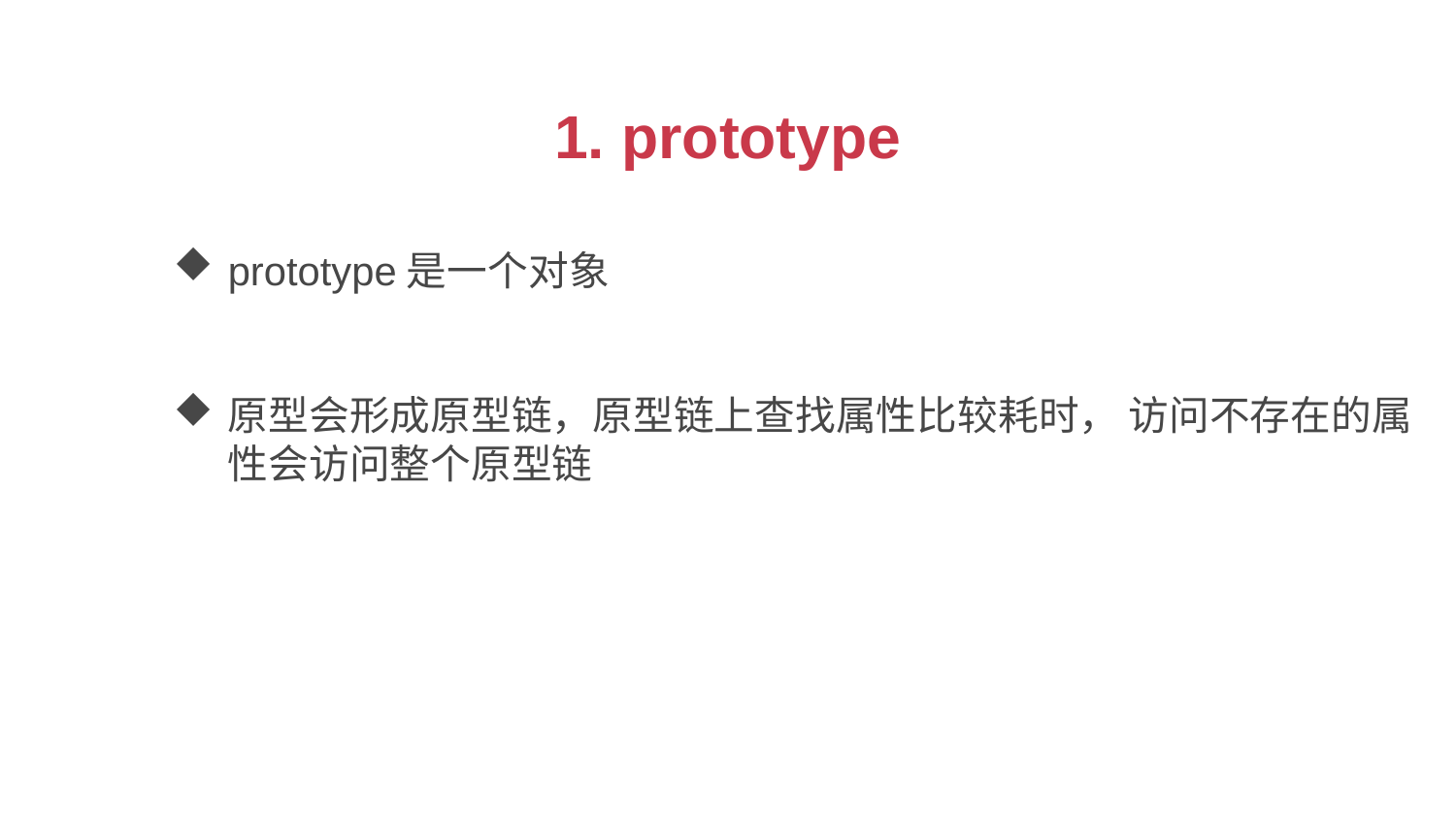

1. prototype
prototype是一个对象
原型会形成原型链，原型链上查找属性比较耗时， 访问不存在的属性会访问整个原型链